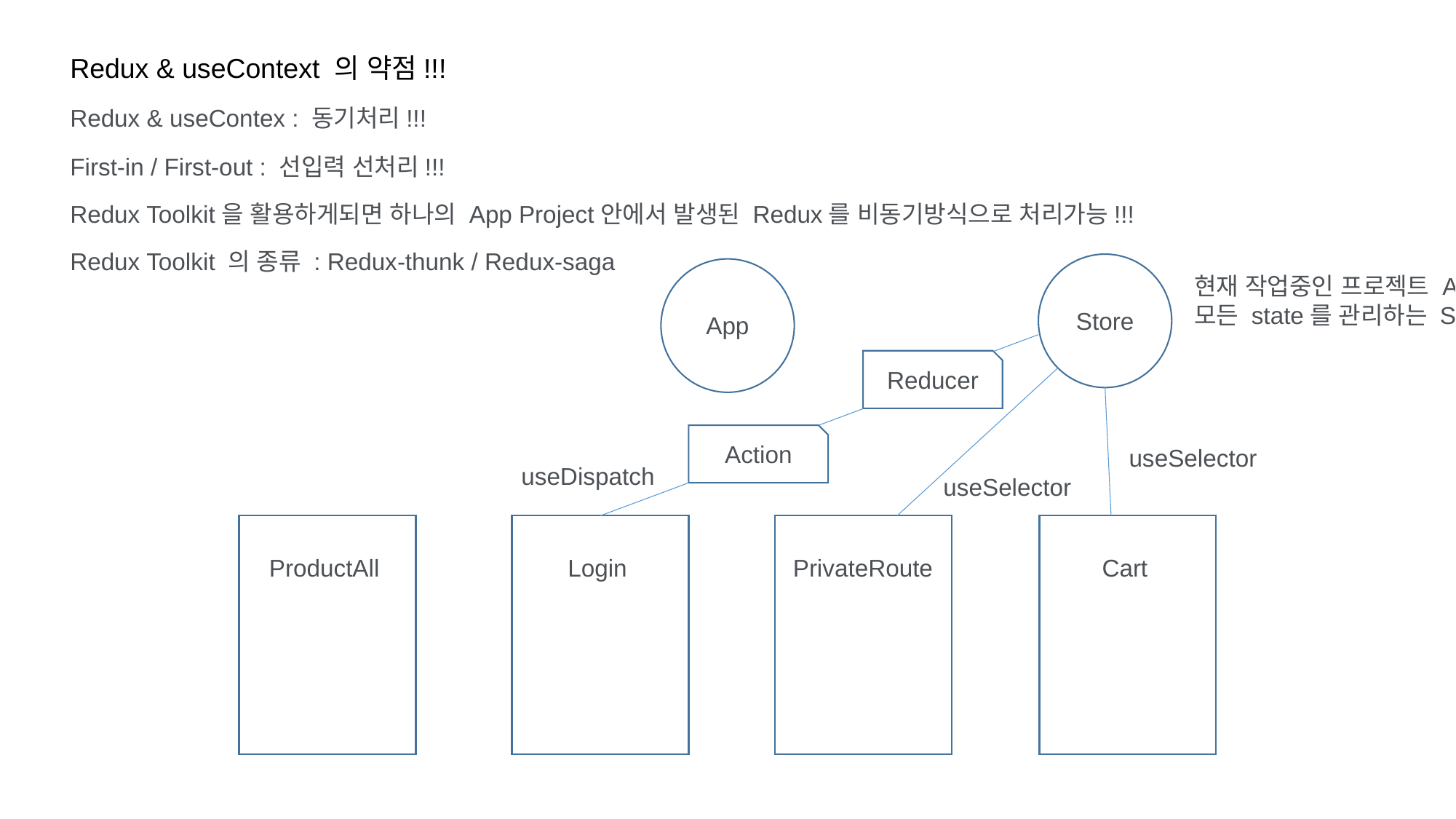

Redux & useContext 의 약점!!!
Redux & useContex : 동기처리!!!
First-in / First-out : 선입력 선처리!!!
Redux Toolkit을 활용하게되면 하나의 App Project안에서 발생된 Redux를 비동기방식으로 처리가능!!!
Redux Toolkit 의 종류 : Redux-thunk / Redux-saga

Store

App
현재 작업중인 프로젝트 App의
모든 state를 관리하는 Store

Reducer

Action
useSelector
useDispatch
useSelector

ProductAll

Login

PrivateRoute

Cart